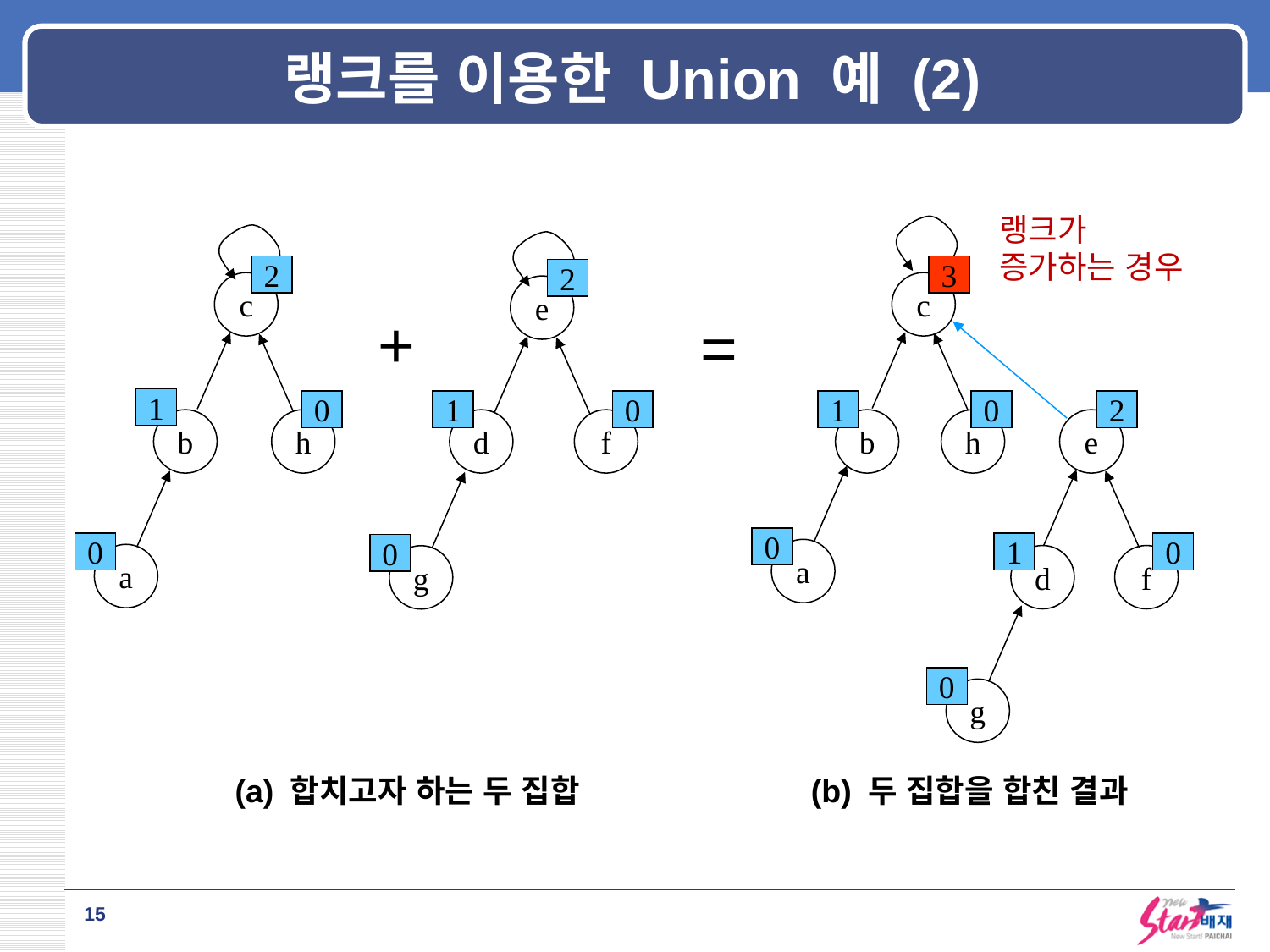

# 랭크를 이용한 Union 예 (2)
랭크가 증가하는 경우

2
3
2
c
c
e
+
=

1
0
1
0
1
0
2
b
h
d
f
b
h
e

0
a

0
g
0
1
0
a
d
f

0
g
(a) 합치고자 하는 두 집합
(b) 두 집합을 합친 결과
15